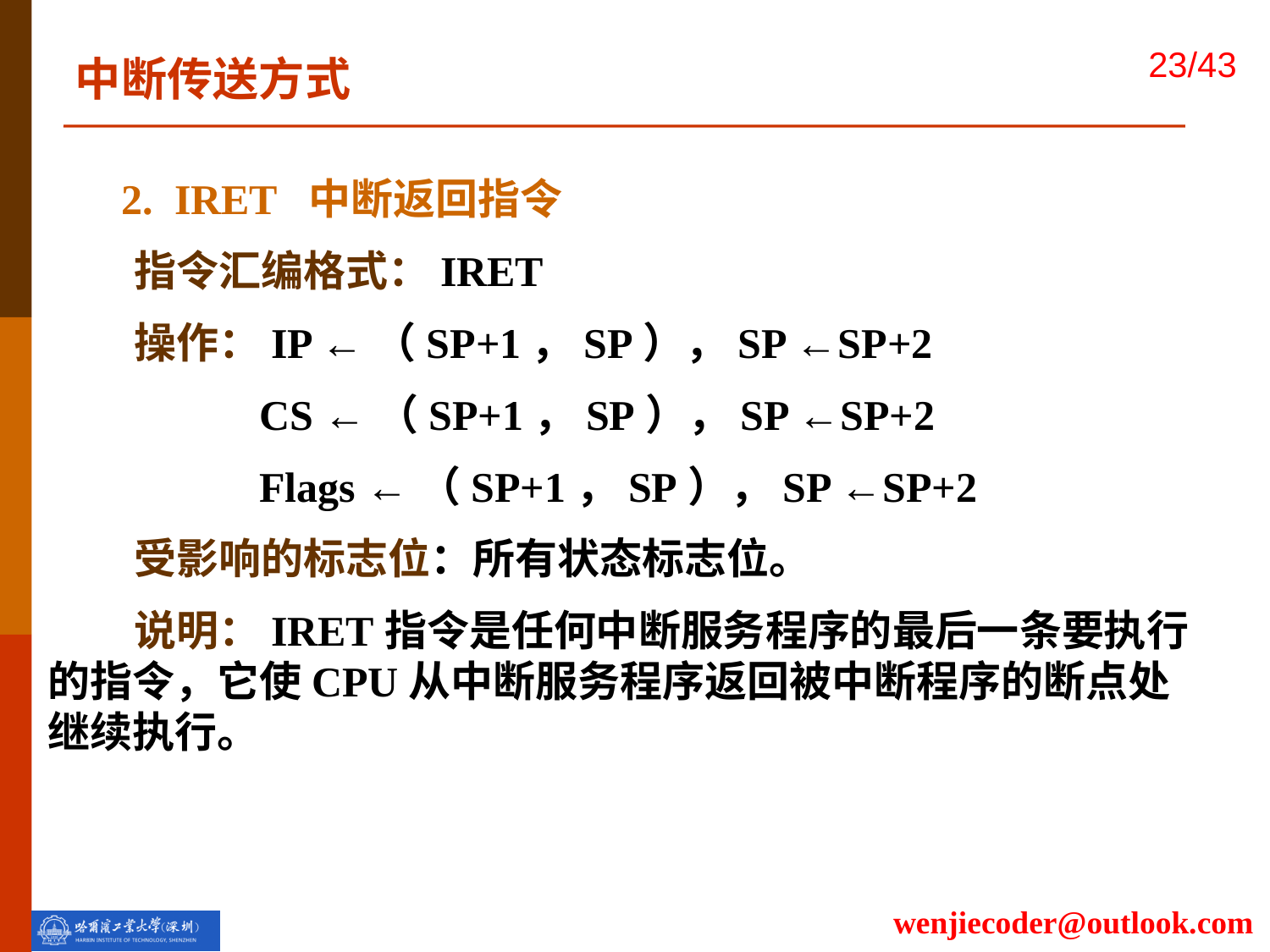

中断传送方式
       2.  IRET  中断返回指令
        指令汇编格式：IRET
        操作：IP ←（SP+1，SP），SP ←SP+2
	        CS ←（SP+1，SP），SP ←SP+2
	        Flags ←（SP+1，SP），SP ←SP+2
        受影响的标志位：所有状态标志位。
        说明：IRET指令是任何中断服务程序的最后一条要执行的指令，它使CPU从中断服务程序返回被中断程序的断点处继续执行。